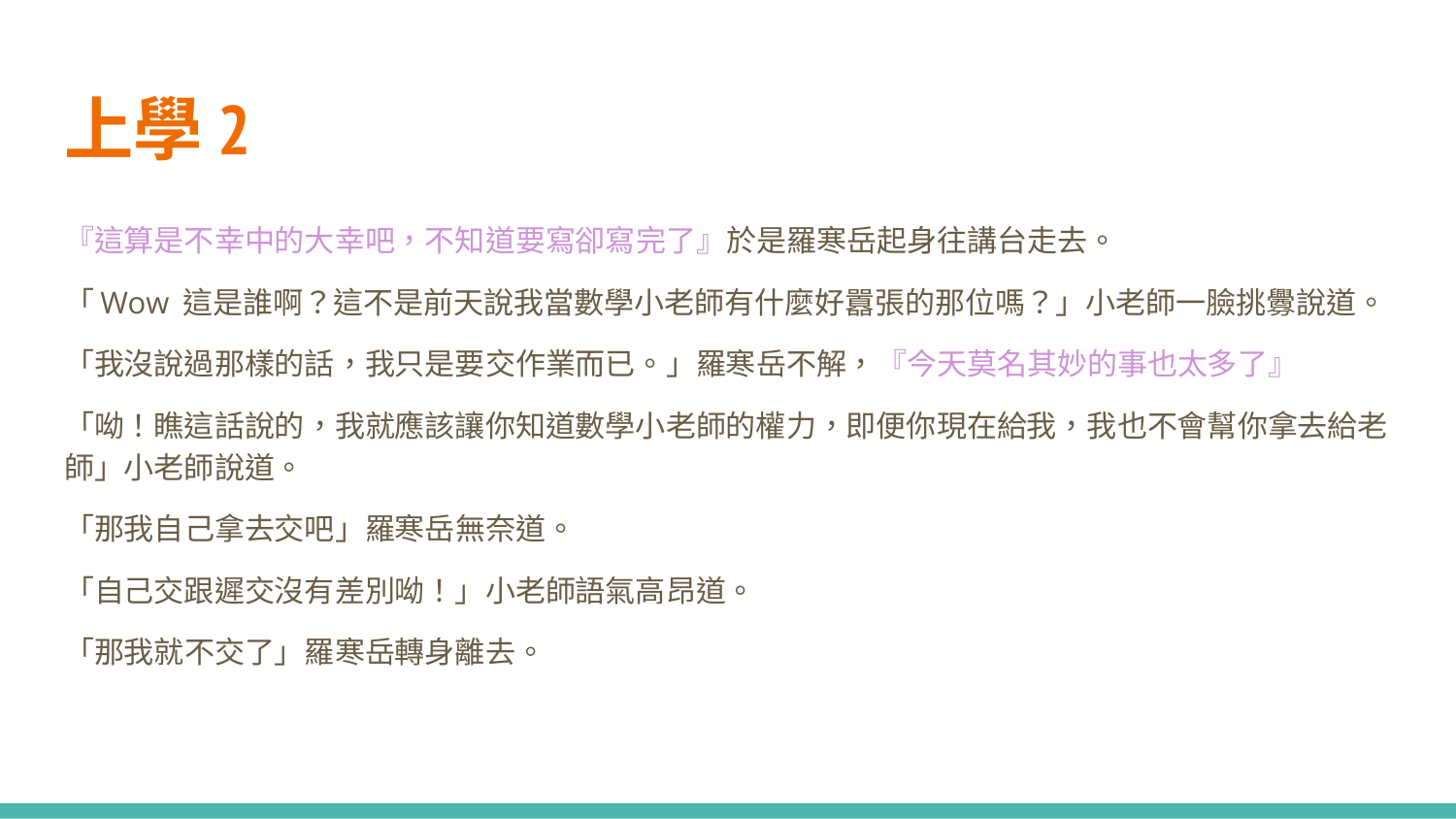

# 上學2
『這算是不幸中的大幸吧，不知道要寫卻寫完了』於是羅寒岳起身往講台走去。
「Wow 這是誰啊？這不是前天說我當數學小老師有什麼好囂張的那位嗎？」小老師一臉挑釁說道。
「我沒說過那樣的話，我只是要交作業而已。」羅寒岳不解，『今天莫名其妙的事也太多了』
「呦！瞧這話說的，我就應該讓你知道數學小老師的權力，即便你現在給我，我也不會幫你拿去給老師」小老師說道。
「那我自己拿去交吧」羅寒岳無奈道。
「自己交跟遲交沒有差別呦！」小老師語氣高昂道。
「那我就不交了」羅寒岳轉身離去。